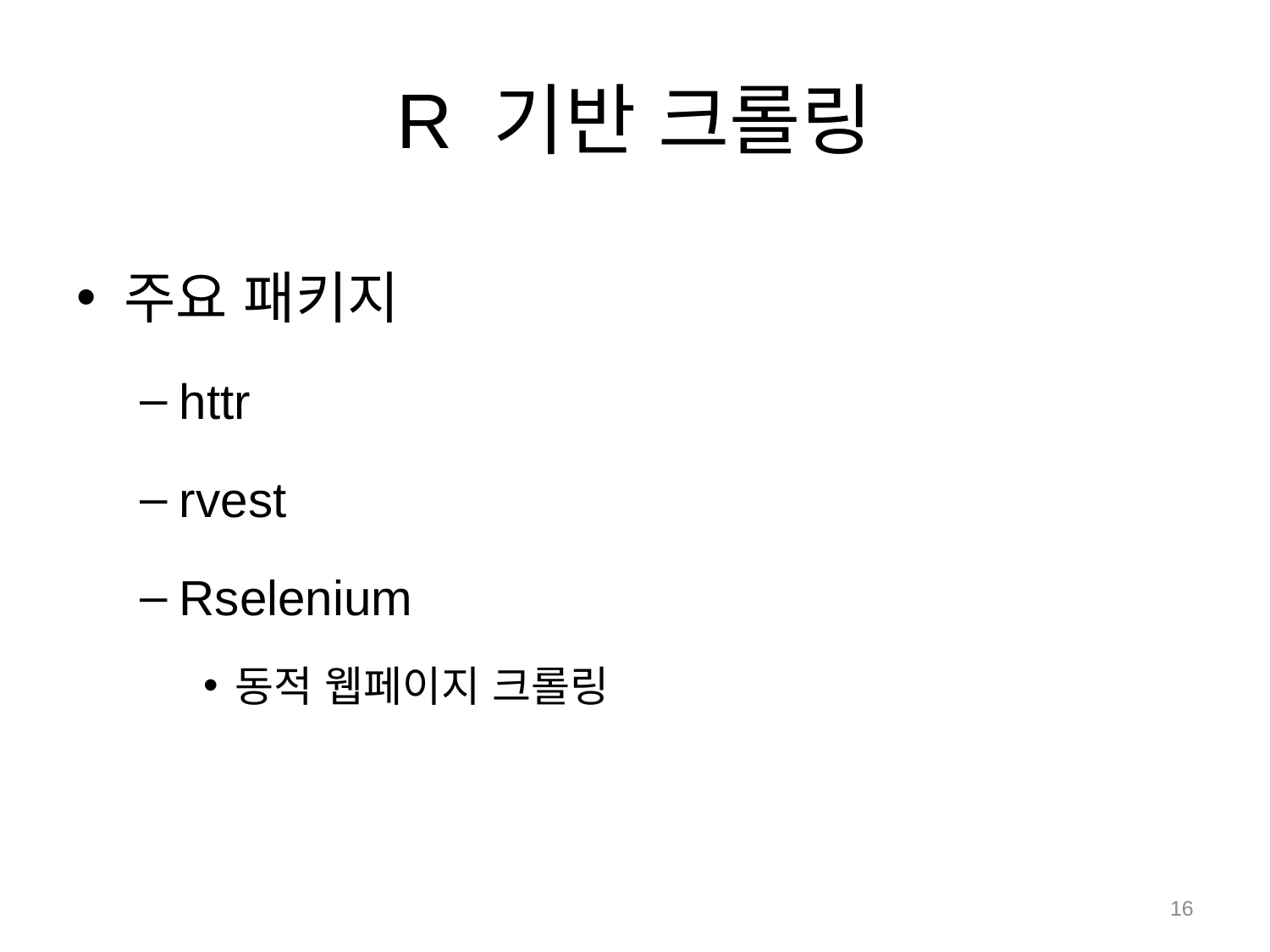

# R 기반 크롤링
주요 패키지
httr
rvest
Rselenium
동적 웹페이지 크롤링

16